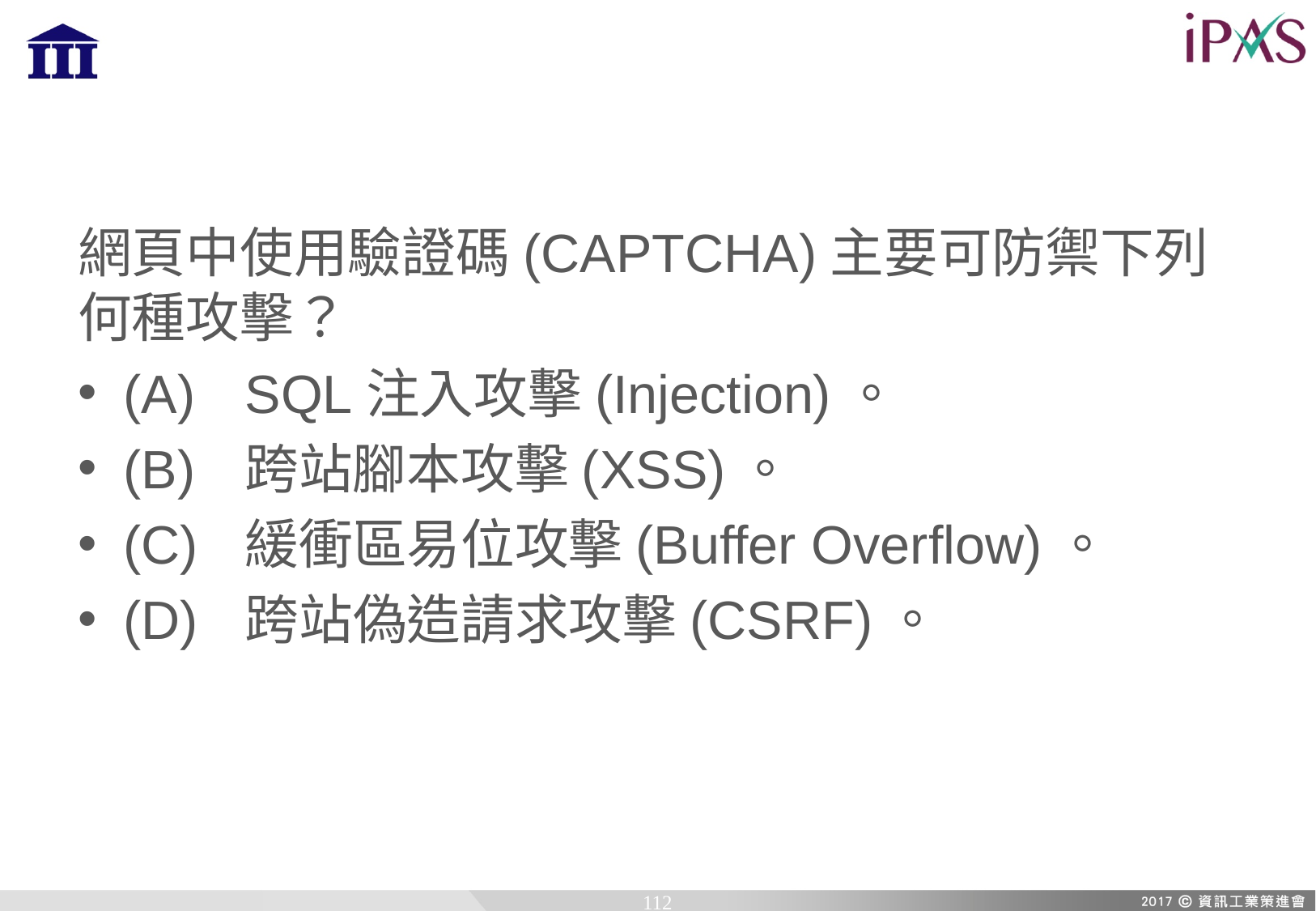

網頁中使用驗證碼(CAPTCHA)主要可防禦下列何種攻擊？
(A)	SQL注入攻擊(Injection)。
(B)	跨站腳本攻擊(XSS)。
(C)	緩衝區易位攻擊(Buffer Overflow)。
(D)	跨站偽造請求攻擊(CSRF)。
112